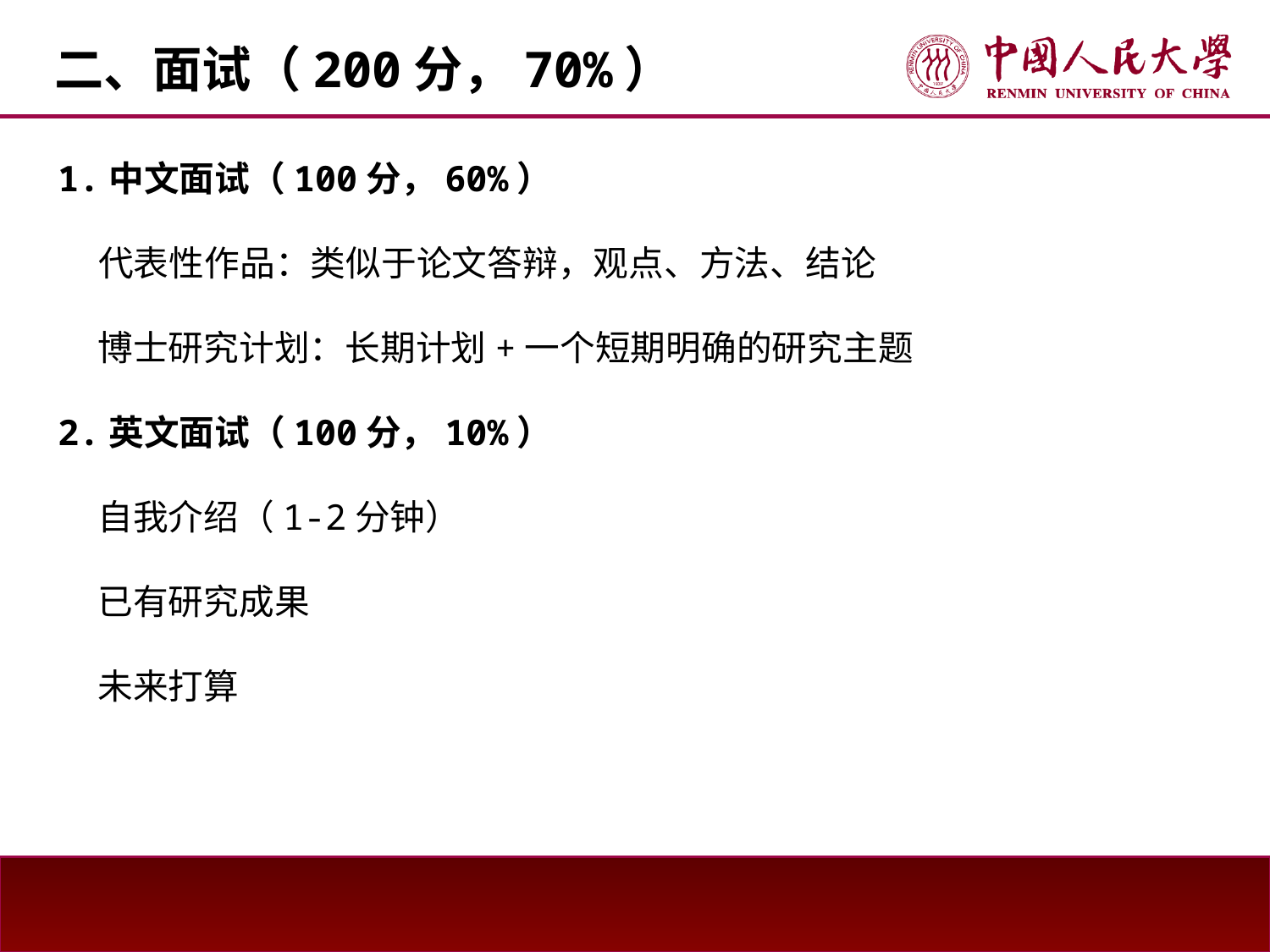

二、面试（200分，70%）
1.中文面试（100分，60%）

    代表性作品：类似于论文答辩，观点、方法、结论

    博士研究计划：长期计划+一个短期明确的研究主题

2.英文面试（100分，10%）

    自我介绍（1-2分钟）

    已有研究成果

    未来打算